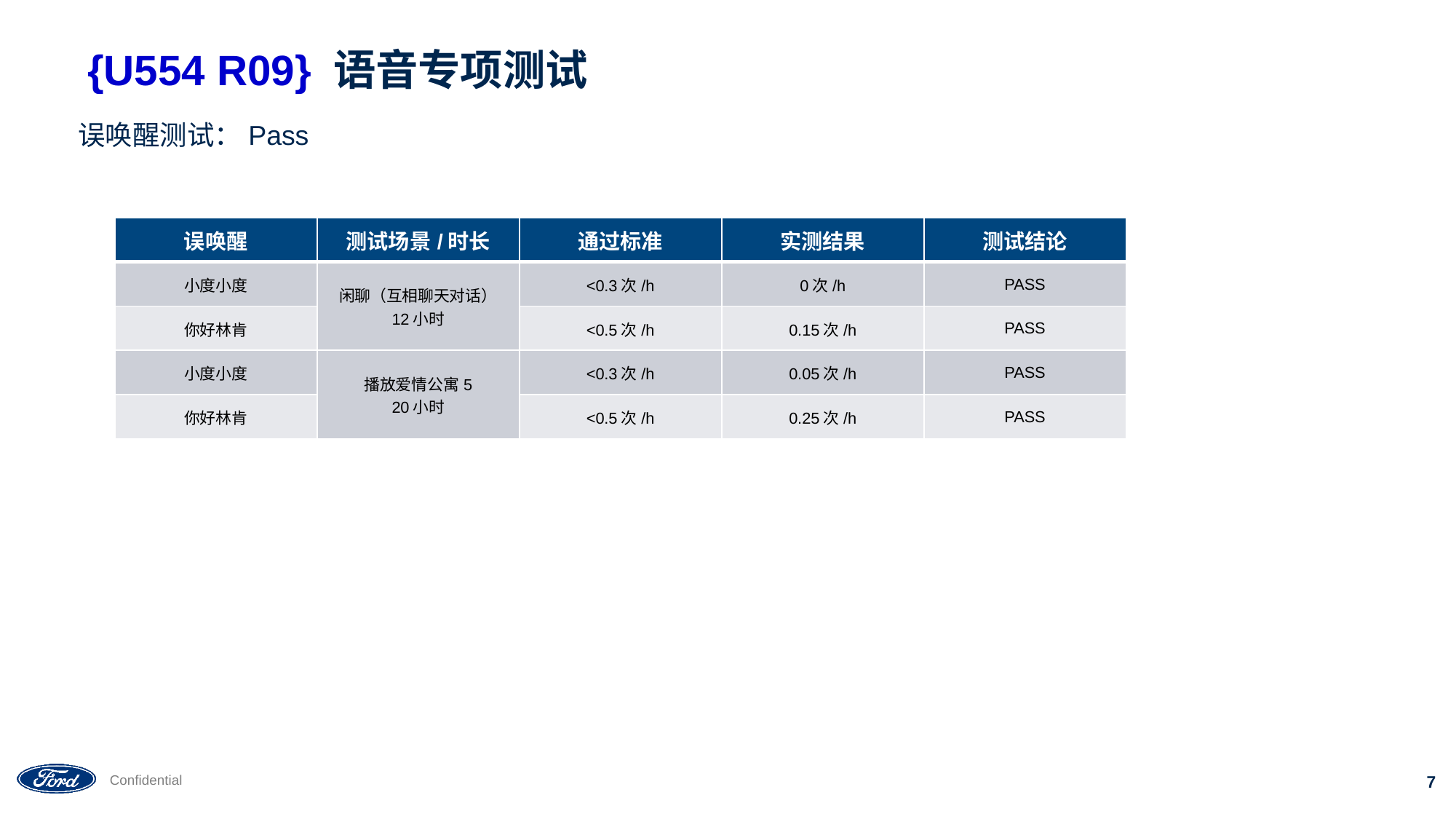

# {U554 R09} 语音专项测试
误唤醒测试：Pass

| 误唤醒 | 测试场景/时长 | 通过标准 | 实测结果 | 测试结论 |
| --- | --- | --- | --- | --- |
| 小度小度 | 闲聊（互相聊天对话） 12小时 | <0.3次/h | 0次/h | PASS |
| 你好林肯 |  | <0.5次/h | 0.15次/h | PASS |
| 小度小度 | 播放爱情公寓5 20小时 | <0.3次/h | 0.05次/h | PASS |
| 你好林肯 |  | <0.5次/h | 0.25次/h | PASS |